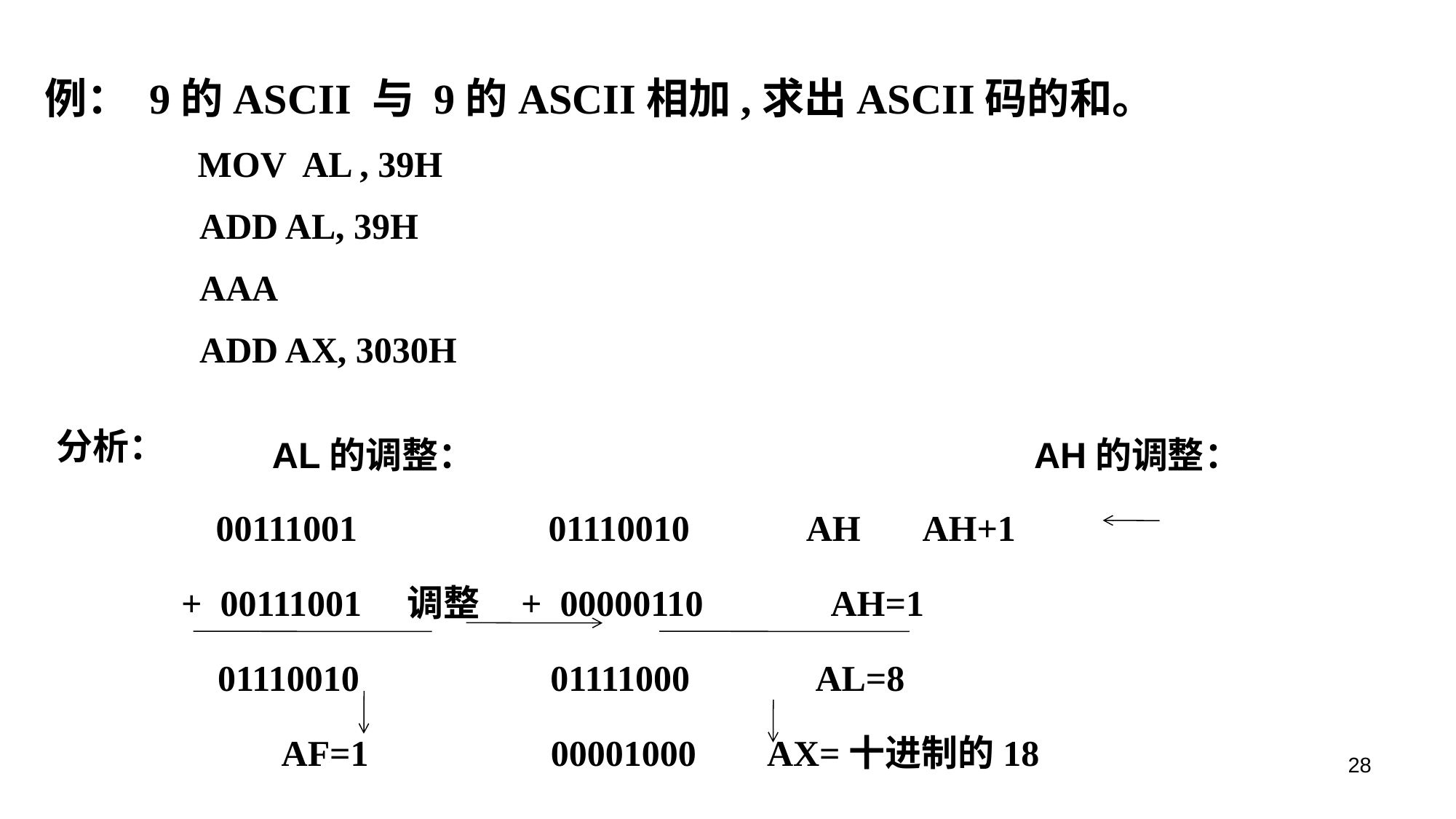

例： 9的ASCII 与 9的ASCII相加,求出ASCII码的和。
                    MOV  AL , 39H
                 ADD AL, 39H
                 AAA
                 ADD AX, 3030H
分析：
AL的调整：
AH的调整：
     00111001                     01110010             AH       AH+1
+  00111001    调整    +  00000110              AH=1
    01110010                     01111000              AL=8
           AF=1                    00001000        AX=十进制的18
28